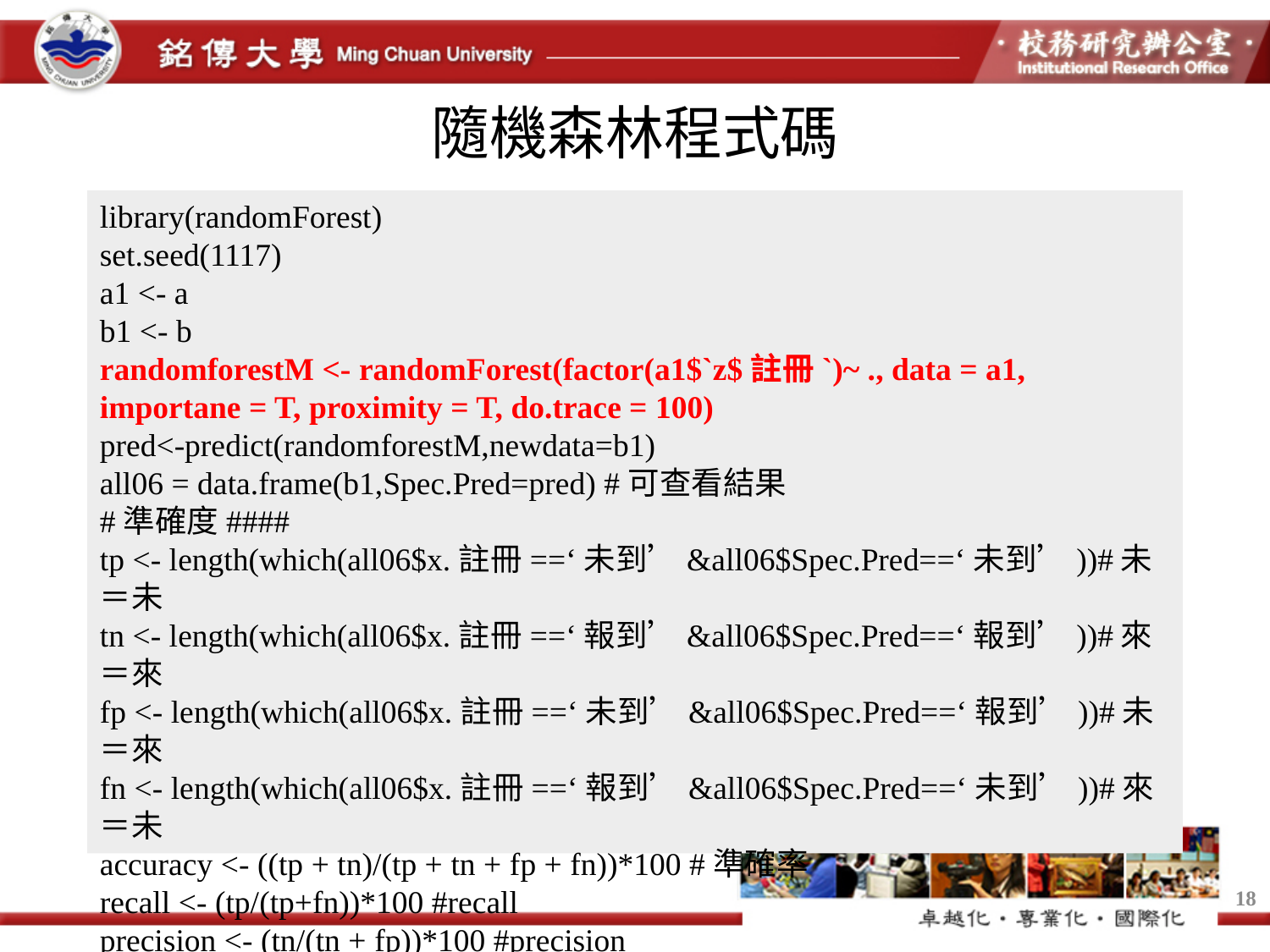

# 隨機森林程式碼
library(randomForest)
set.seed(1117)
a1 <- a
b1 <- b
randomforestM <- randomForest(factor(a1$`z$註冊`)~ ., data = a1, importane = T, proximity = T, do.trace = 100)
pred<-predict(randomforestM,newdata=b1)
all06 = data.frame(b1,Spec.Pred=pred) #可查看結果
#準確度####
tp <- length(which(all06$x.註冊==‘未到’&all06$Spec.Pred==‘未到’))#未＝未
tn <- length(which(all06$x.註冊==‘報到’&all06$Spec.Pred==‘報到’))#來＝來
fp <- length(which(all06$x.註冊==‘未到’&all06$Spec.Pred==‘報到’))#未＝來
fn <- length(which(all06$x.註冊==‘報到’&all06$Spec.Pred==‘未到’))#來＝未
accuracy <- ((tp + tn)/(tp + tn + fp + fn))*100 #準確率
recall <- (tp/(tp+fn))*100 #recall
precision <- (tn/(tn + fp))*100 #precision
f1 <- ((2*recall*precision)/(recall+precision)) ##F1-measure綜合評價指標
18